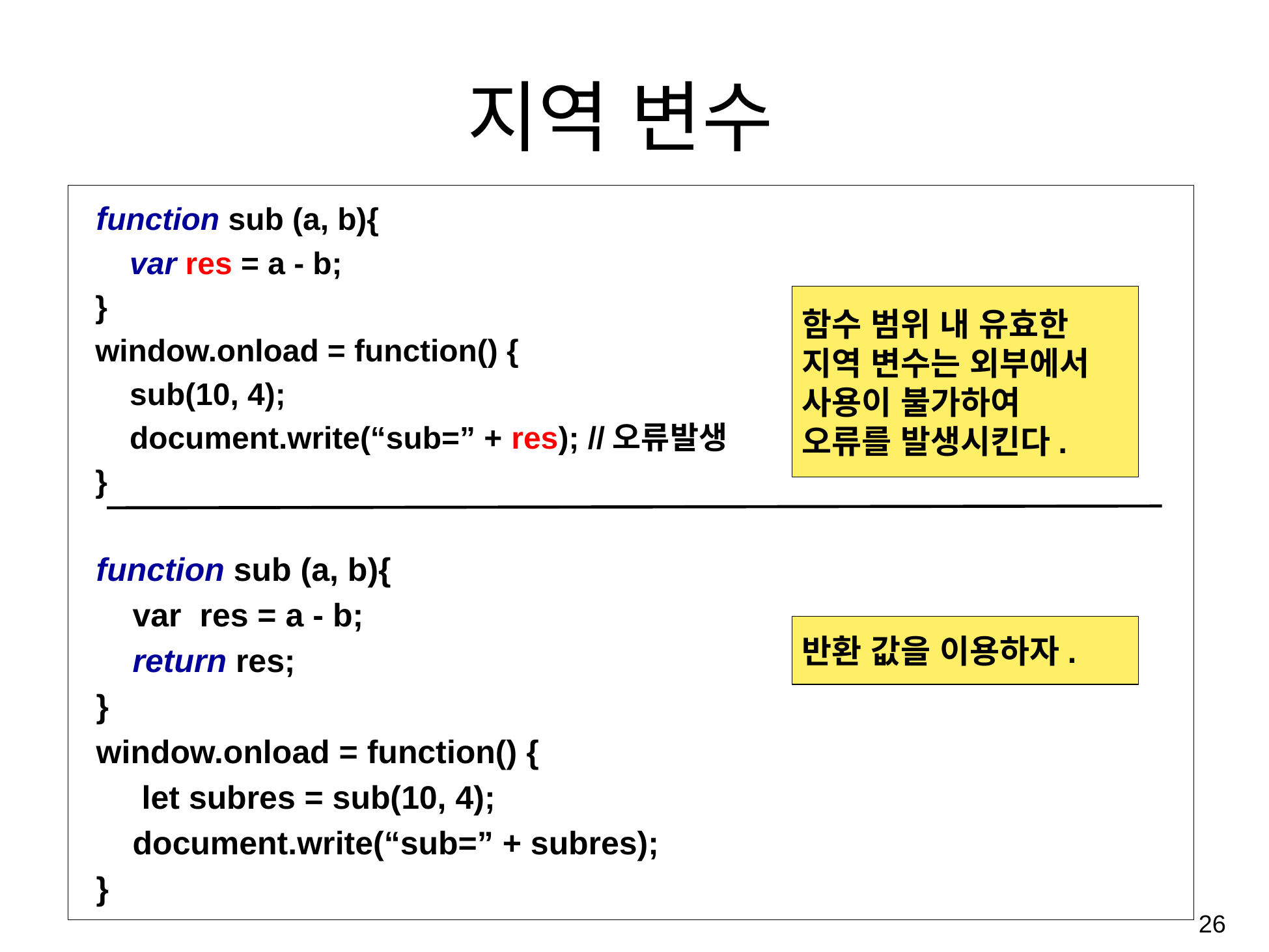

# 지역 변수
  function sub (a, b){
      var res = a - b;
  }
  window.onload = function() {
      sub(10, 4);
      document.write(“sub=” + res); //오류발생
  }

  function sub (a, b){
      var  res = a - b;
      return res;
  }
  window.onload = function() {
       let subres = sub(10, 4);
      document.write(“sub=” + subres);
  }
함수 범위 내 유효한 지역 변수는 외부에서 사용이 불가하여
오류를 발생시킨다.
반환 값을 이용하자.
26